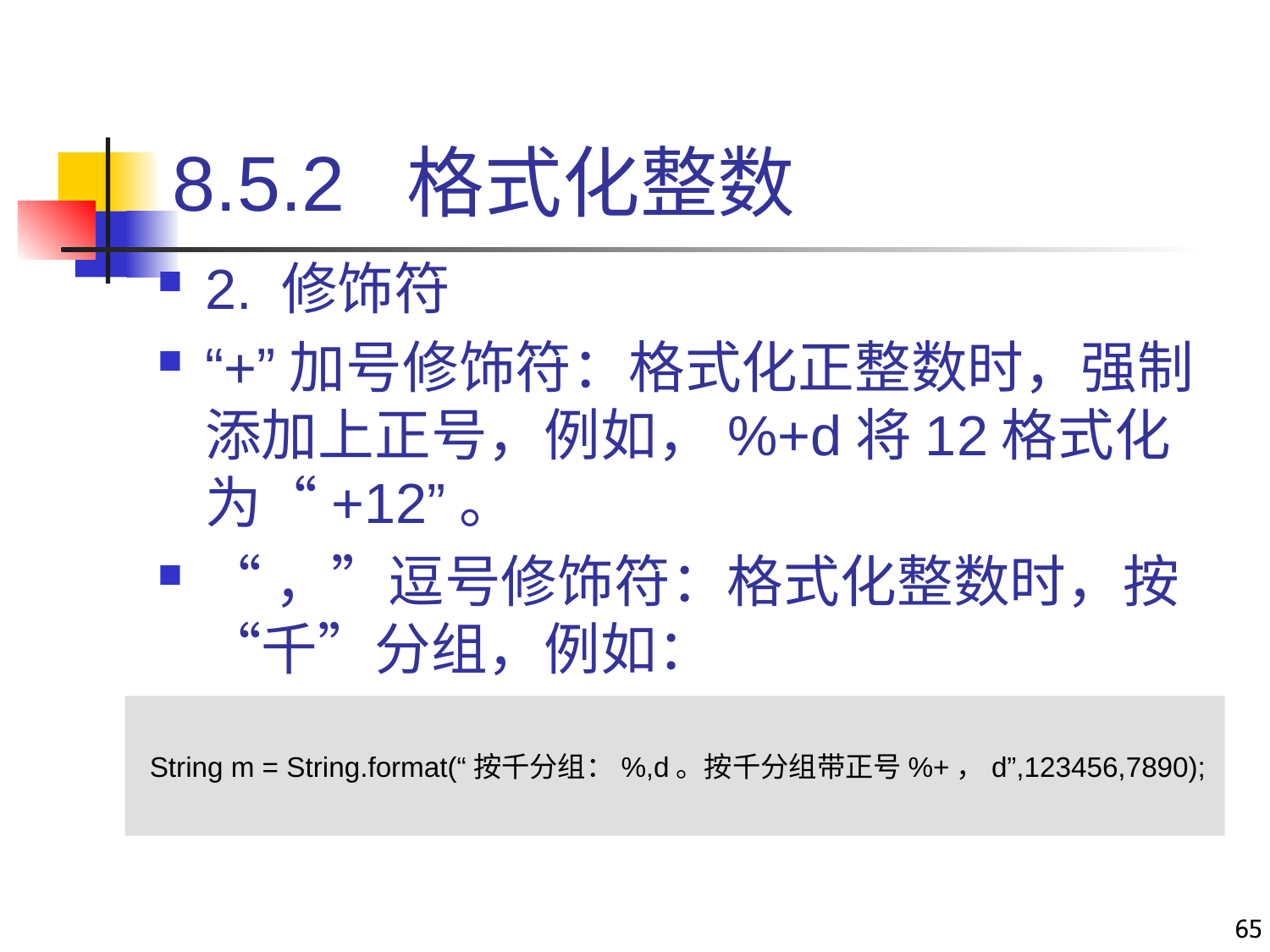

# 8.5.2  格式化整数
2. 修饰符
“+”加号修饰符：格式化正整数时，强制添加上正号，例如，%+d将12格式化为“+12”。
“，”逗号修饰符：格式化整数时，按“千”分组，例如：
String m = String.format(“按千分组：%,d。按千分组带正号%+，d”,123456,7890);
65